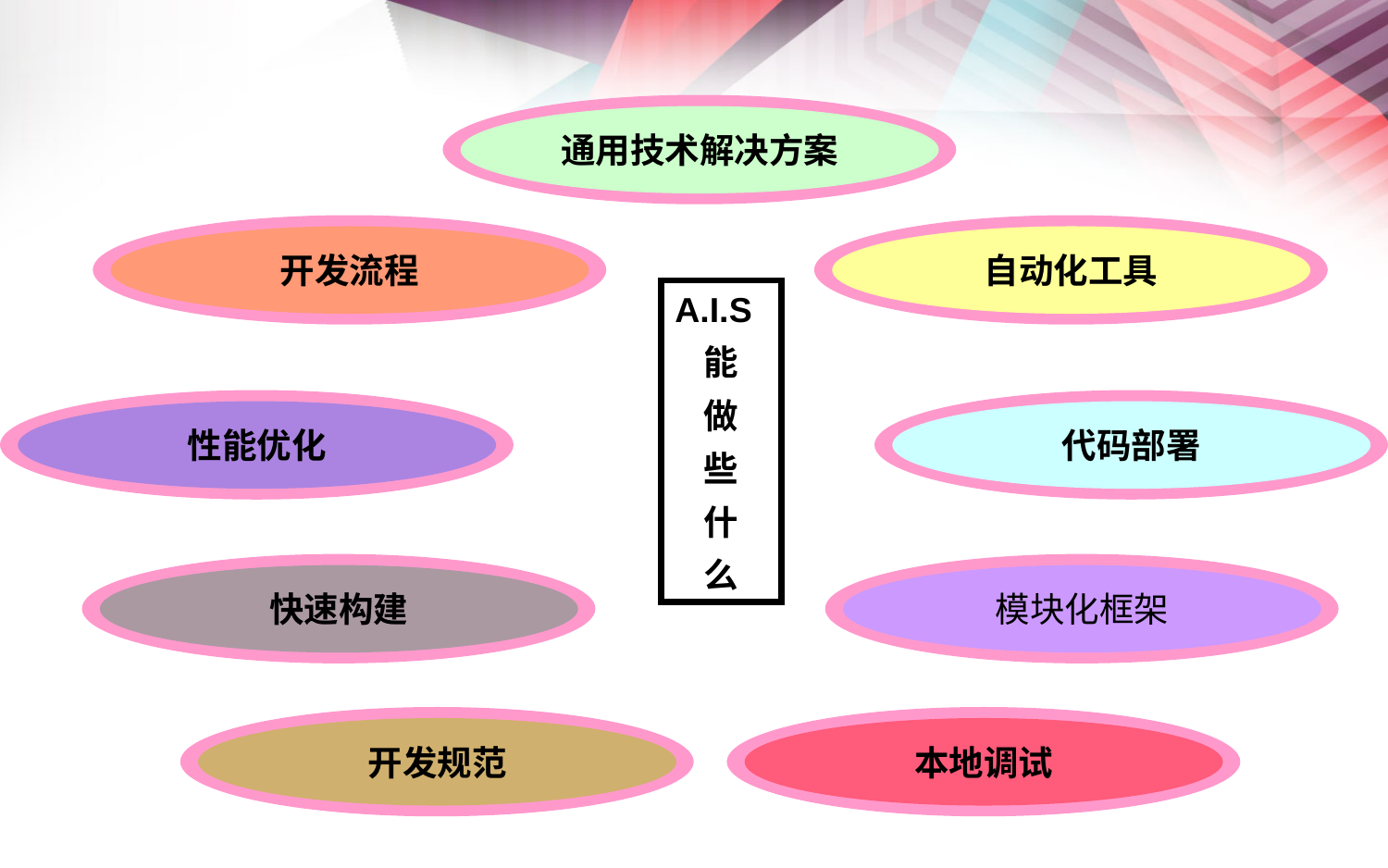

通用技术解决方案

开发流程

自动化工具
A.I.S
能
做
些
什
么

性能优化

代码部署

快速构建

模块化框架

开发规范

本地调试